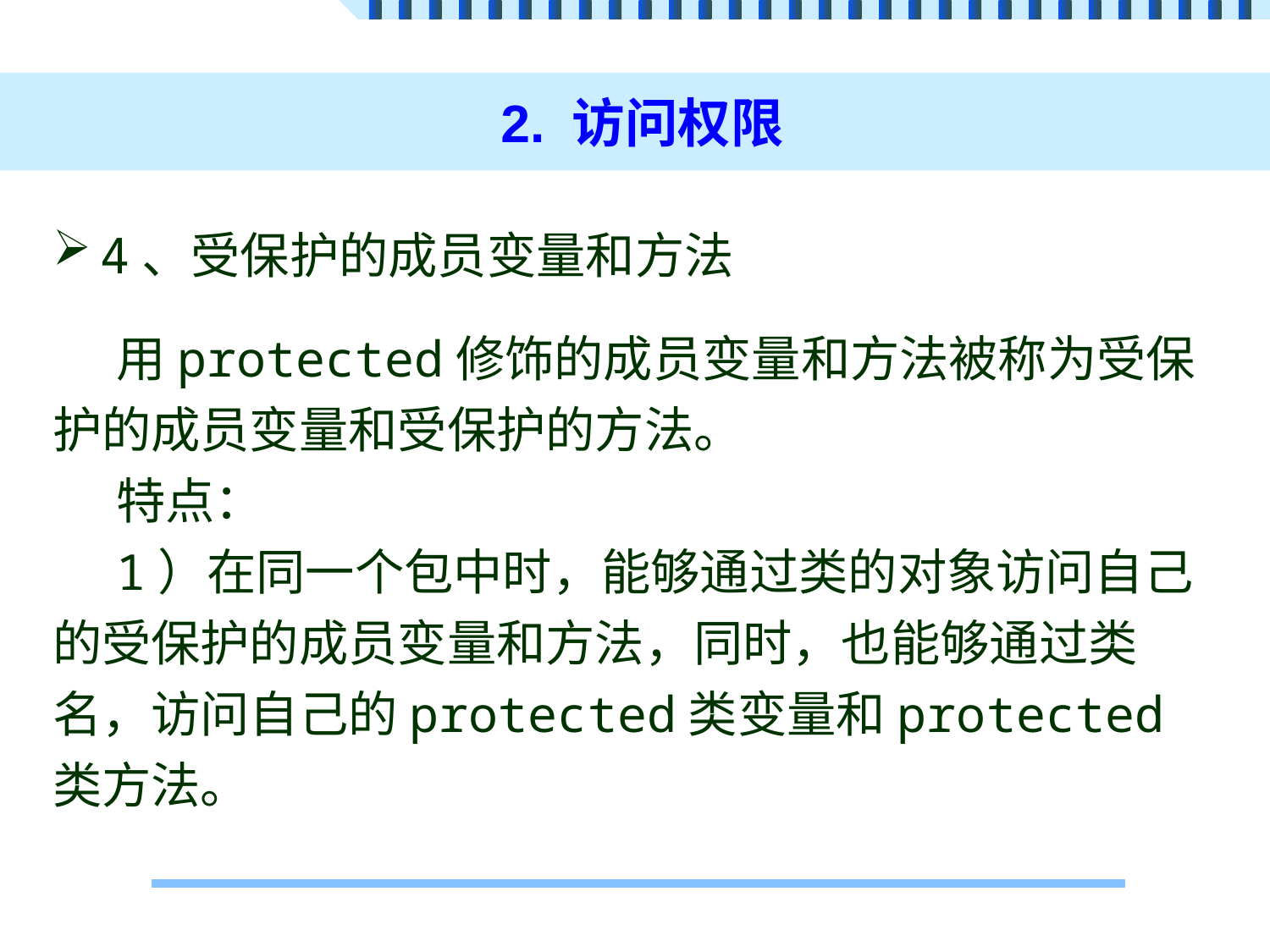

# 2. 访问权限

4、受保护的成员变量和方法
用protected修饰的成员变量和方法被称为受保护的成员变量和受保护的方法。
特点：
1）在同一个包中时，能够通过类的对象访问自己的受保护的成员变量和方法，同时，也能够通过类名，访问自己的protected类变量和protected类方法。